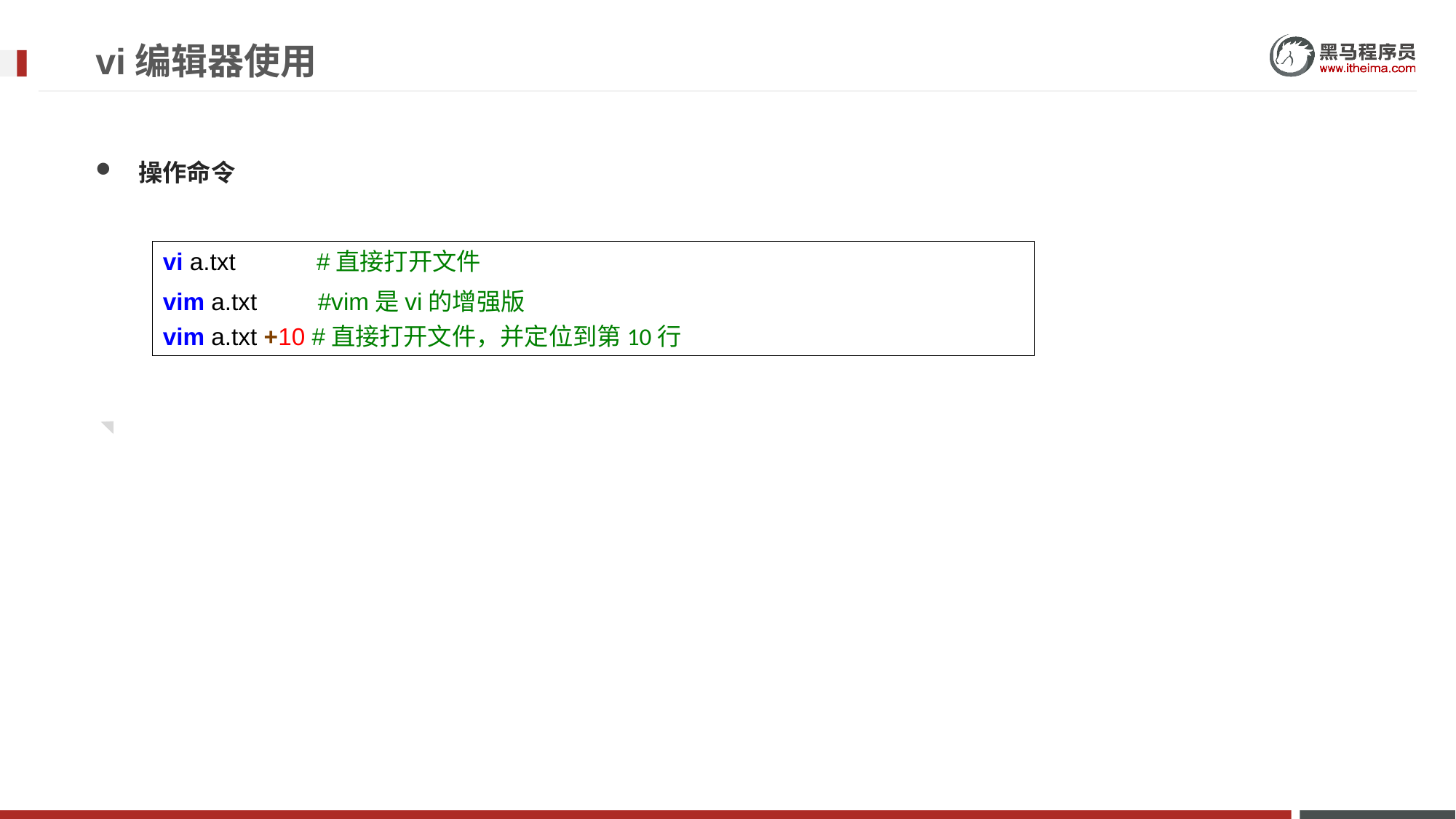

# vi编辑器使用
操作命令
vi a.txt            #直接打开文件
vim a.txt         #vim是vi的增强版
vim a.txt +10 #直接打开文件，并定位到第10行